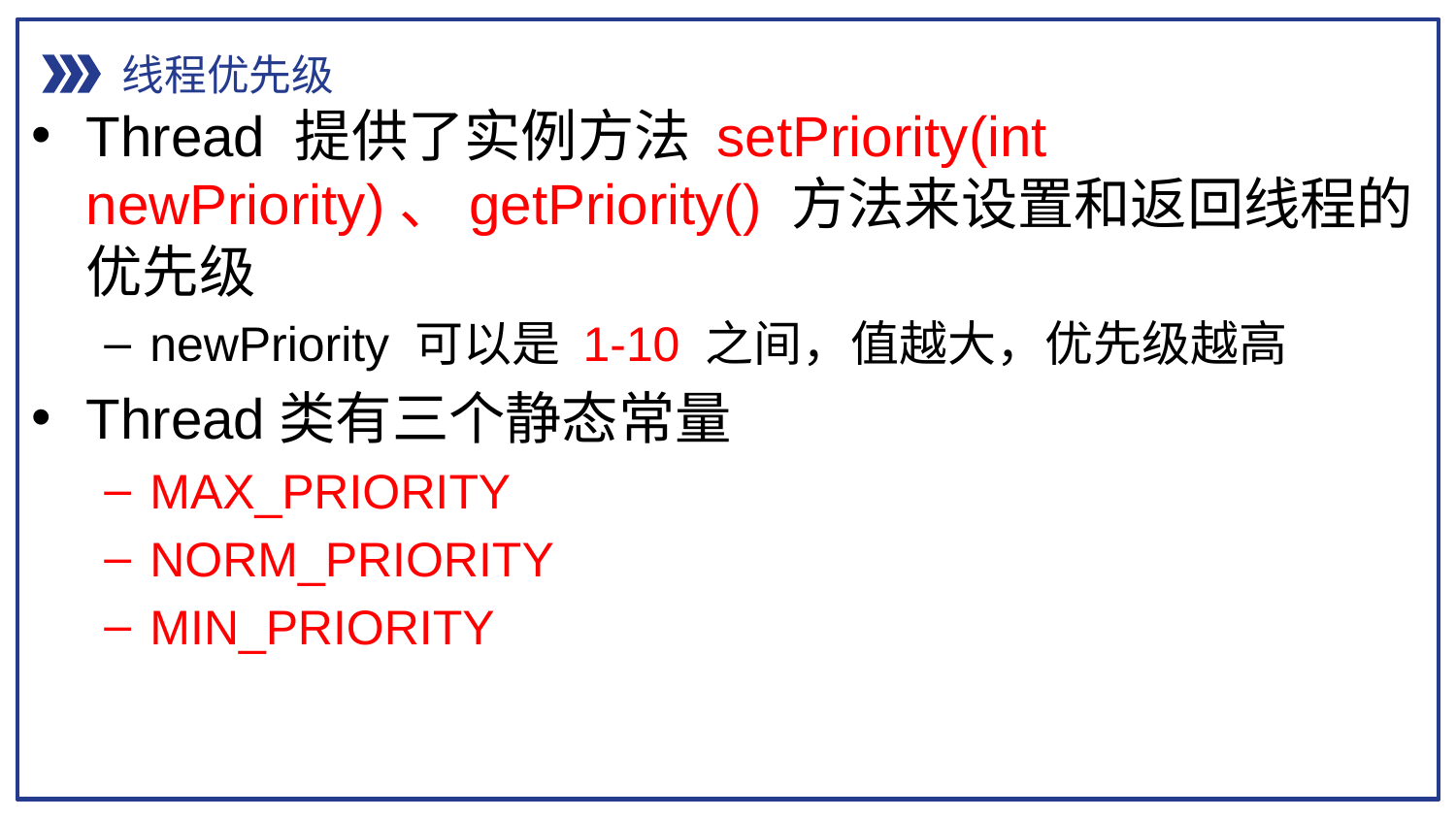

线程优先级

Thread 提供了实例方法 setPriority(int newPriority)、getPriority() 方法来设置和返回线程的优先级
newPriority 可以是 1-10 之间，值越大，优先级越高
Thread类有三个静态常量
MAX_PRIORITY
NORM_PRIORITY
MIN_PRIORITY